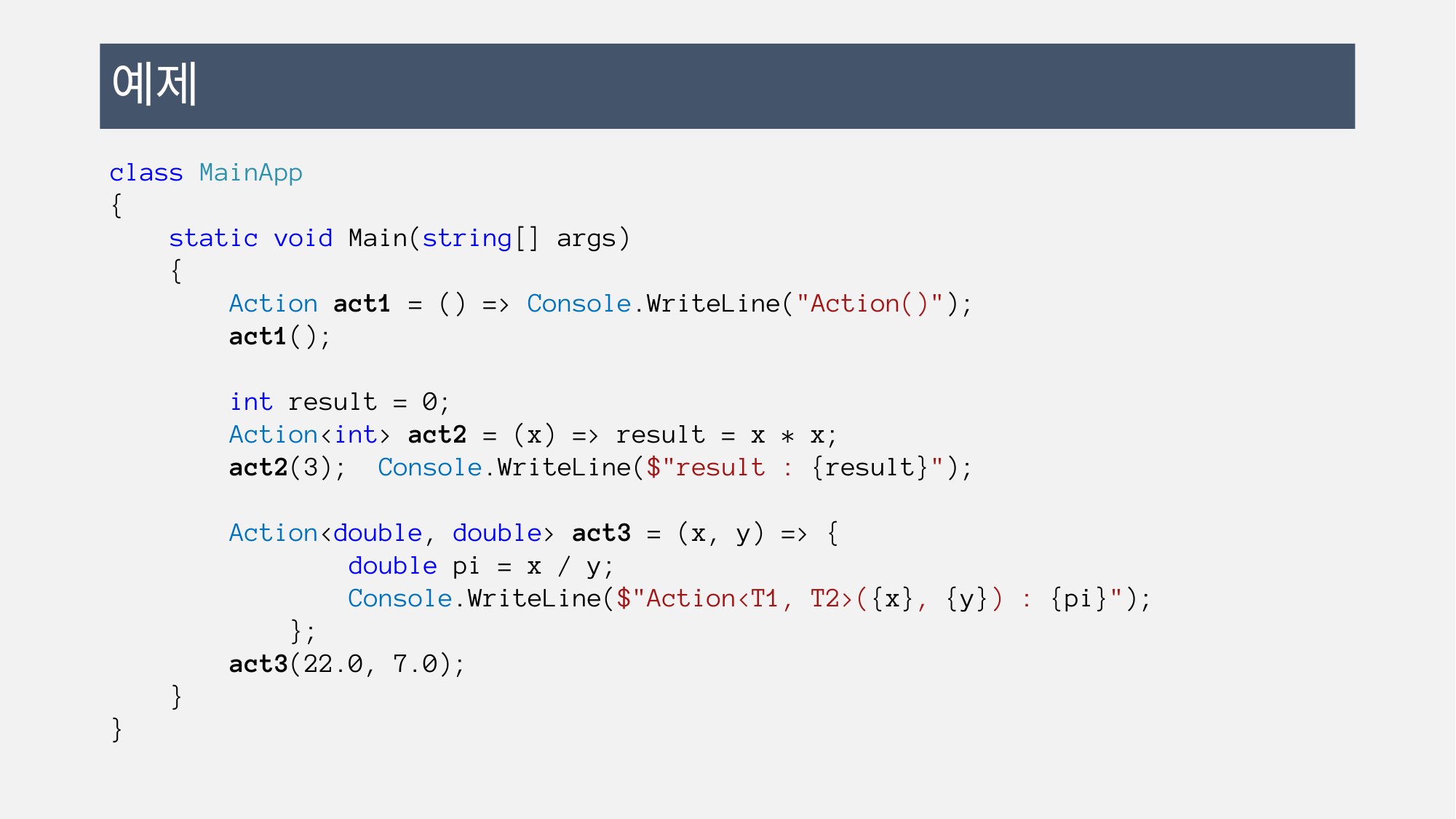

# 예제

class MainApp
{
    static void Main(string[] args)
    {
        Action act1 = () => Console.WriteLine("Action()");
        act1();

        int result = 0;
        Action<int> act2 = (x) => result = x * x;
        act2(3);  Console.WriteLine($"result : {result}");

        Action<double, double> act3 = (x, y) => {
                double pi = x / y;
                Console.WriteLine($"Action<T1, T2>({x}, {y}) : {pi}");
            };
        act3(22.0, 7.0);
    }
}